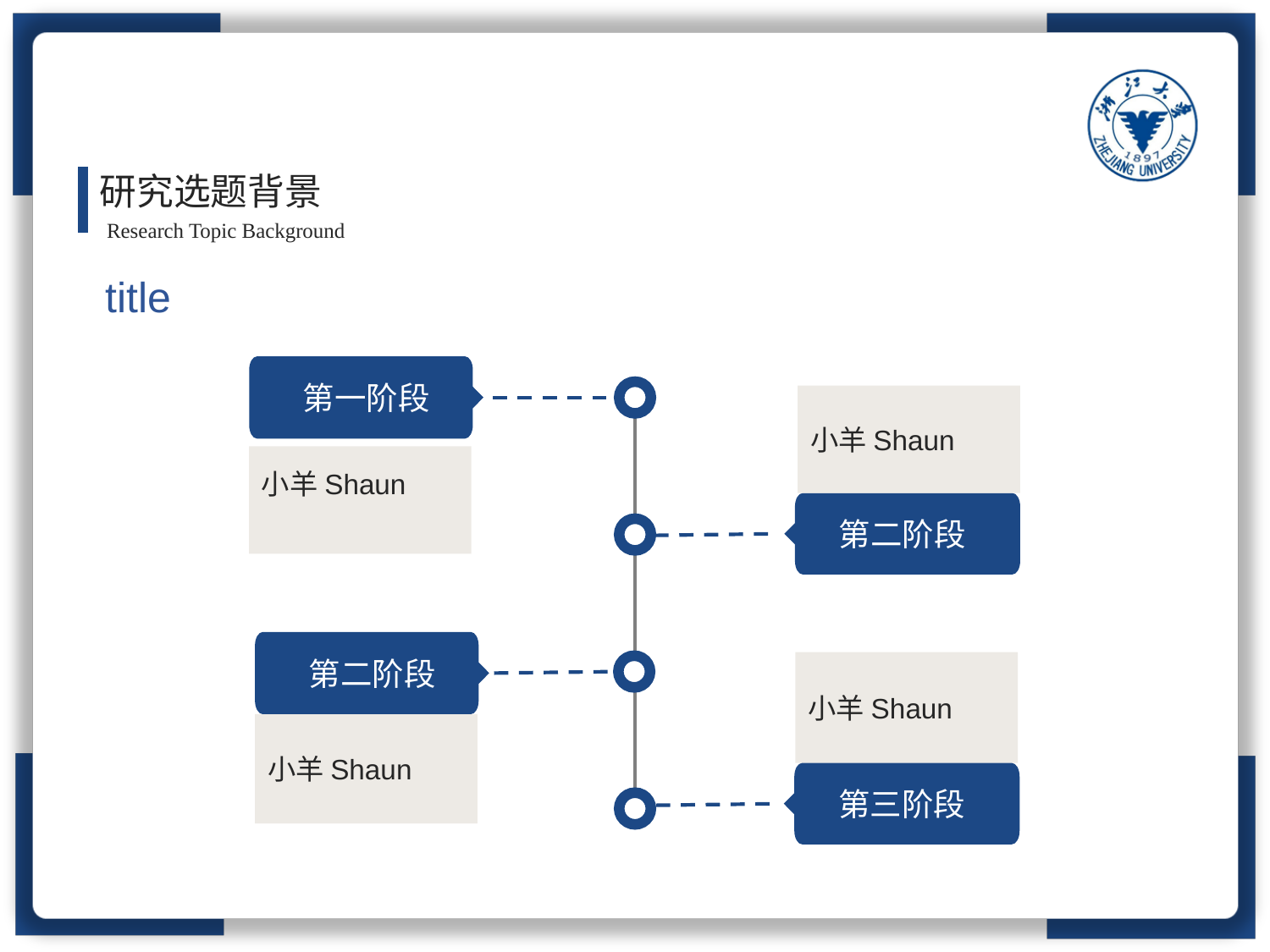

研究选题背景
Research Topic Background
title
第一阶段

小羊Shaun
小羊Shaun

第二阶段

第二阶段
小羊Shaun

小羊Shaun
第三阶段